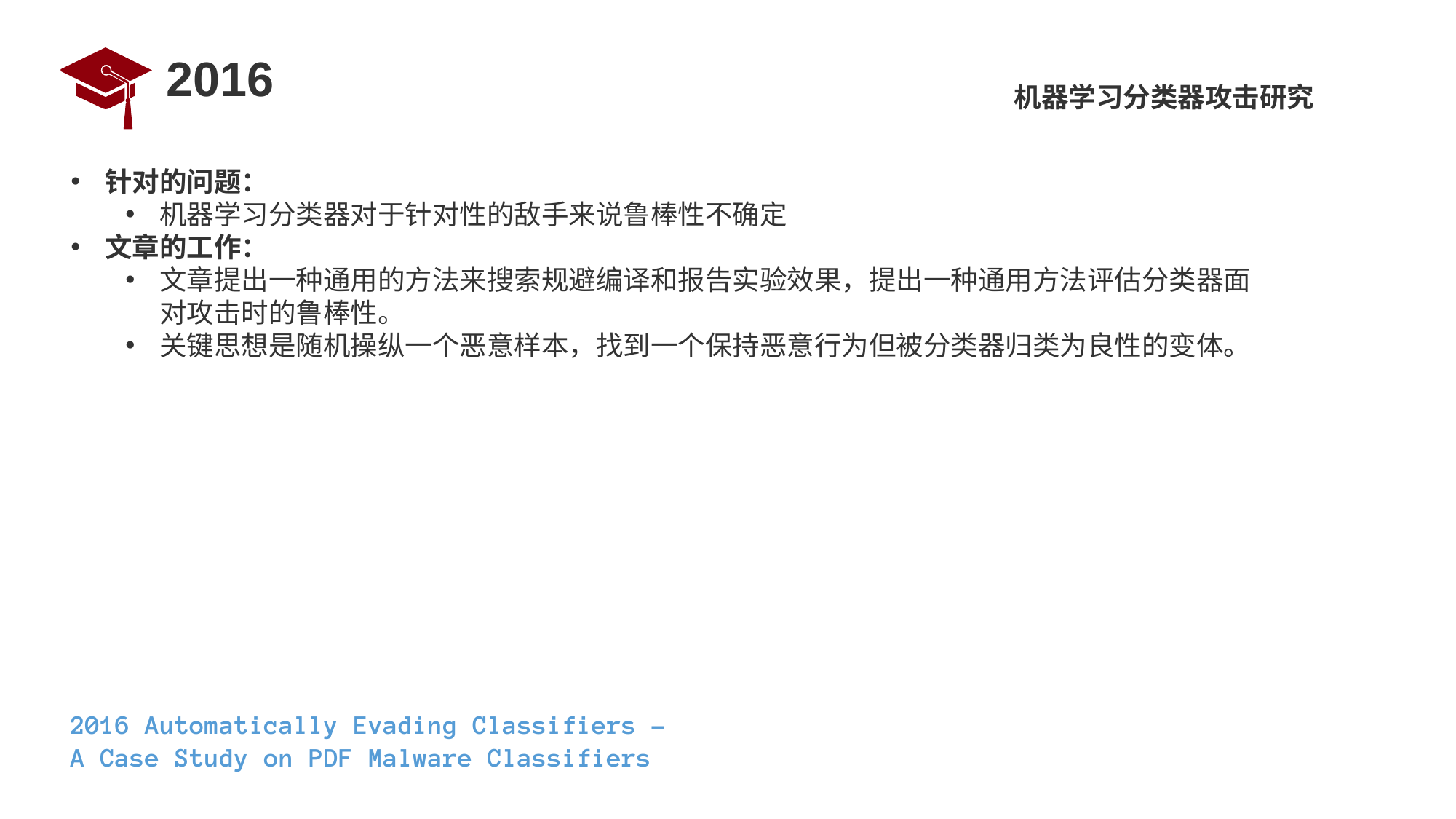

# 2016
机器学习分类器攻击研究
针对的问题：
机器学习分类器对于针对性的敌手来说鲁棒性不确定
文章的工作：
文章提出一种通用的方法来搜索规避编译和报告实验效果，提出一种通用方法评估分类器面对攻击时的鲁棒性。
关键思想是随机操纵一个恶意样本，找到一个保持恶意行为但被分类器归类为良性的变体。
2016 Automatically Evading Classifiers -A Case Study on PDF Malware Classifiers